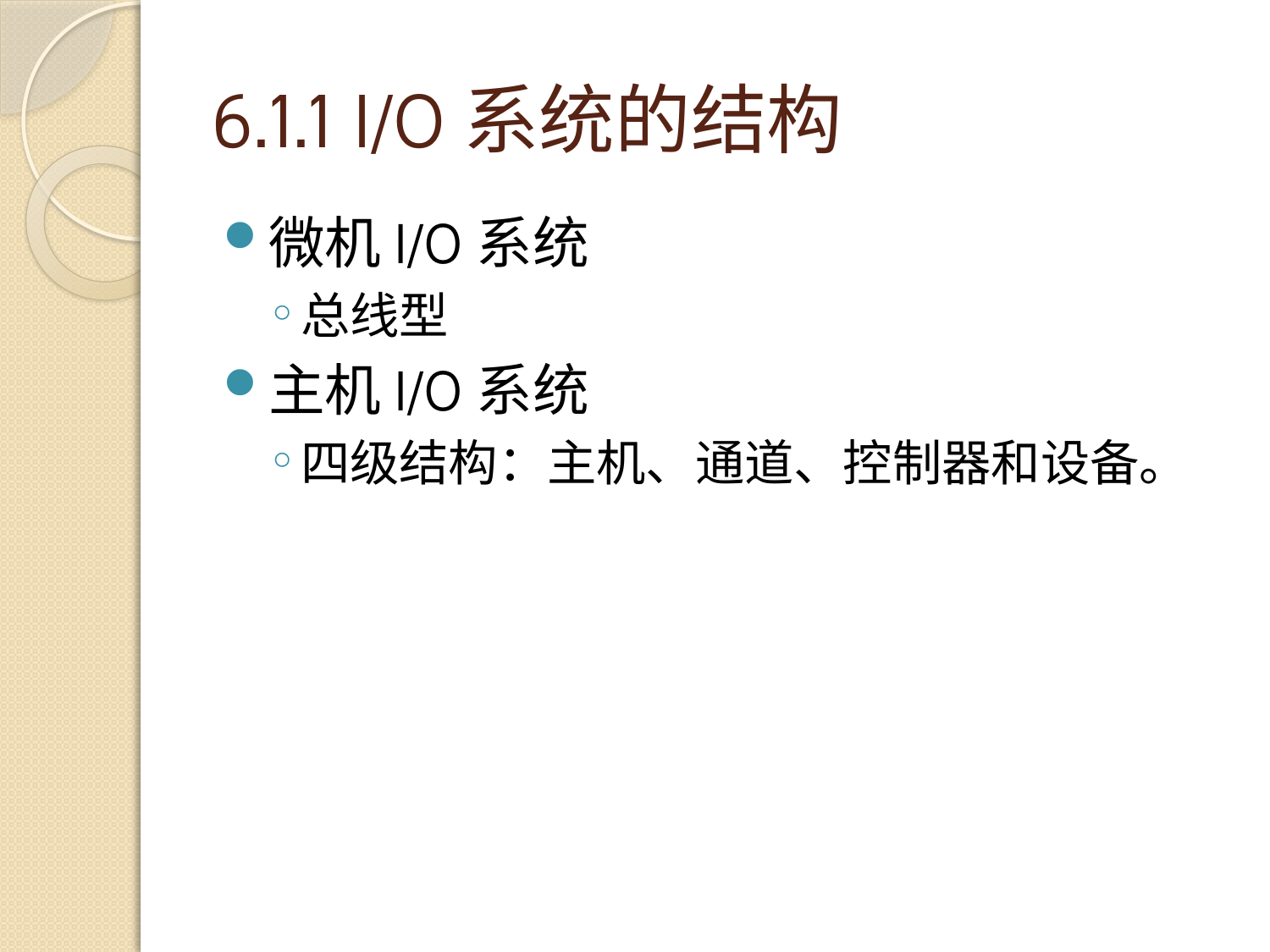

# 6.1.1 I/O系统的结构
微机I/O系统
总线型
主机I/O系统
四级结构：主机、通道、控制器和设备。